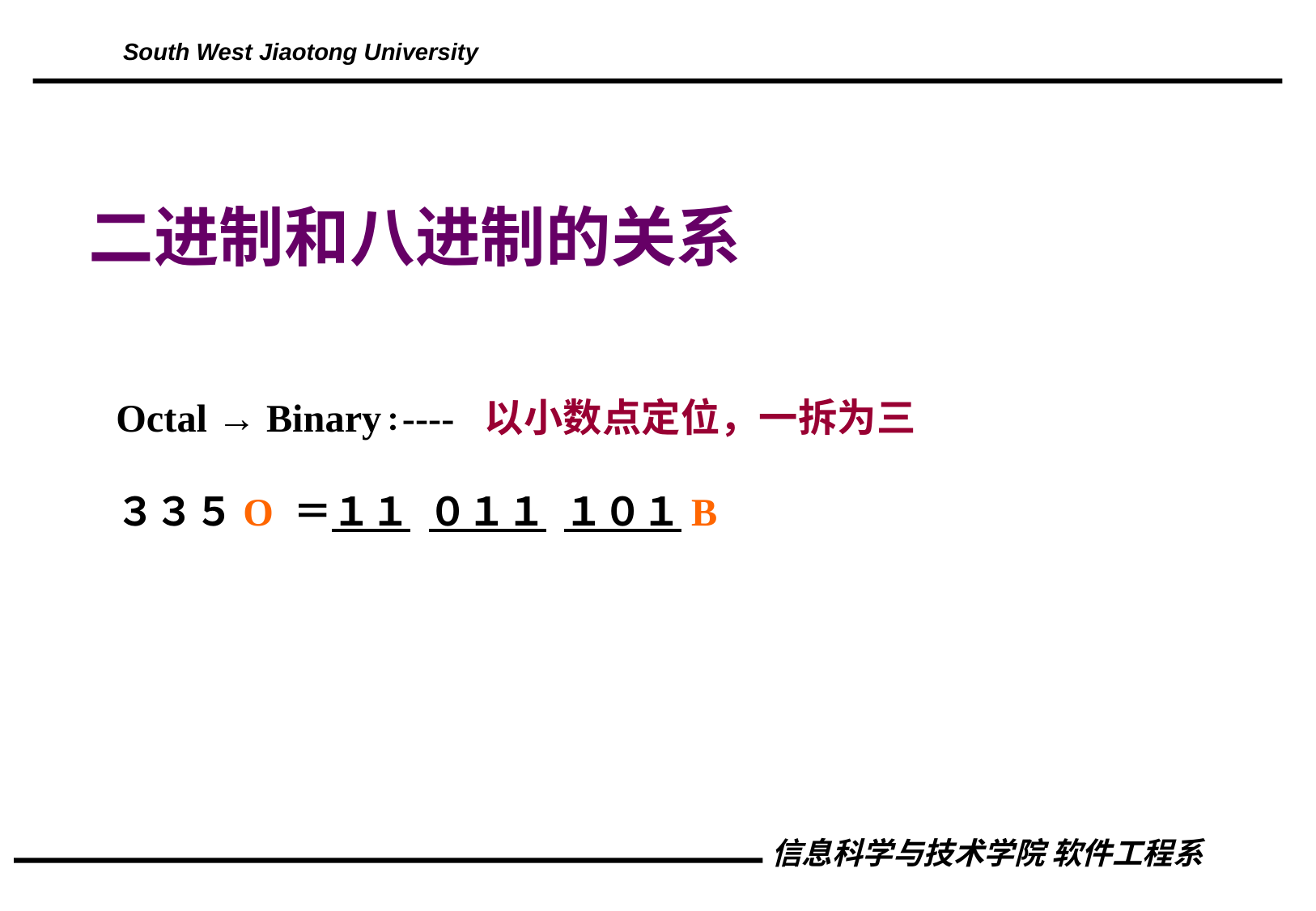

二进制和八进制的关系
Octal → Binary∶----  以小数点定位，一拆为三

３３５O ＝１１  ０１１  １０１B